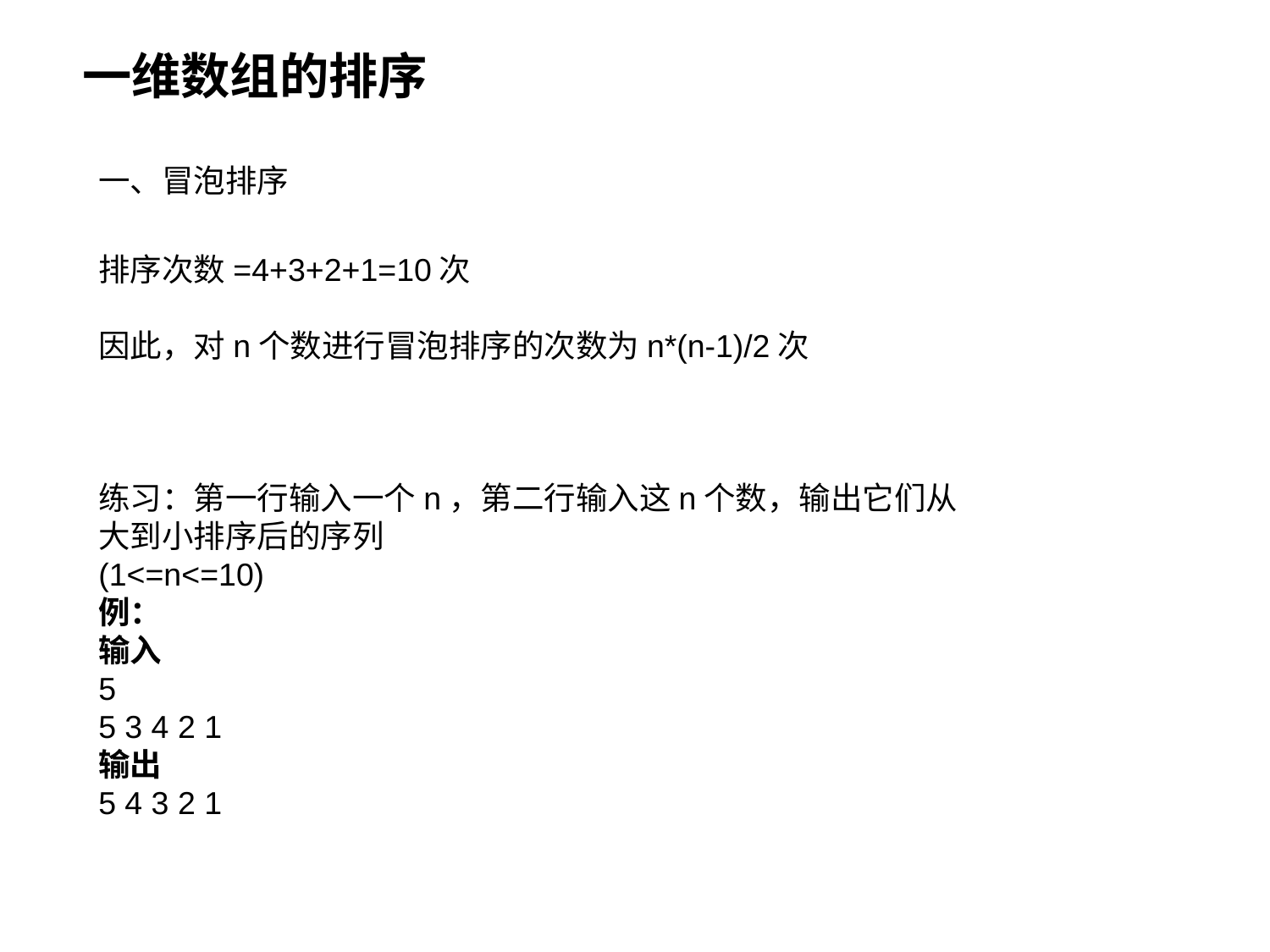

一维数组的排序
一、冒泡排序
排序次数=4+3+2+1=10次

因此，对n个数进行冒泡排序的次数为n*(n-1)/2次

练习：第一行输入一个n，第二行输入这n个数，输出它们从大到小排序后的序列
(1<=n<=10)
例：
输入
5
5 3 4 2 1
输出
5 4 3 2 1